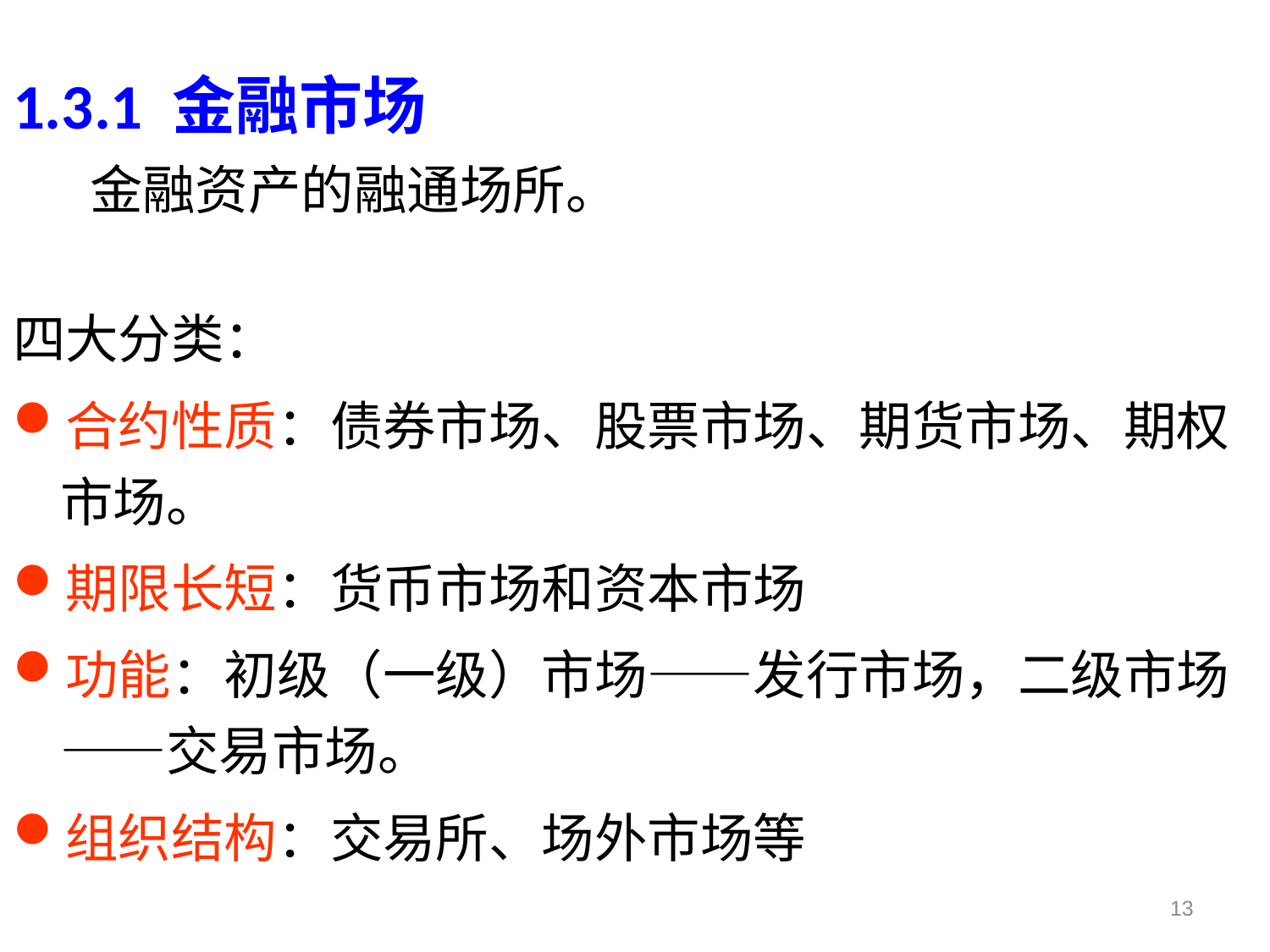

1.3.1 金融市场
     金融资产的融通场所。

四大分类：
合约性质：债券市场、股票市场、期货市场、期权市场。
期限长短：货币市场和资本市场
功能：初级（一级）市场——发行市场，二级市场——交易市场。
组织结构：交易所、场外市场等
13